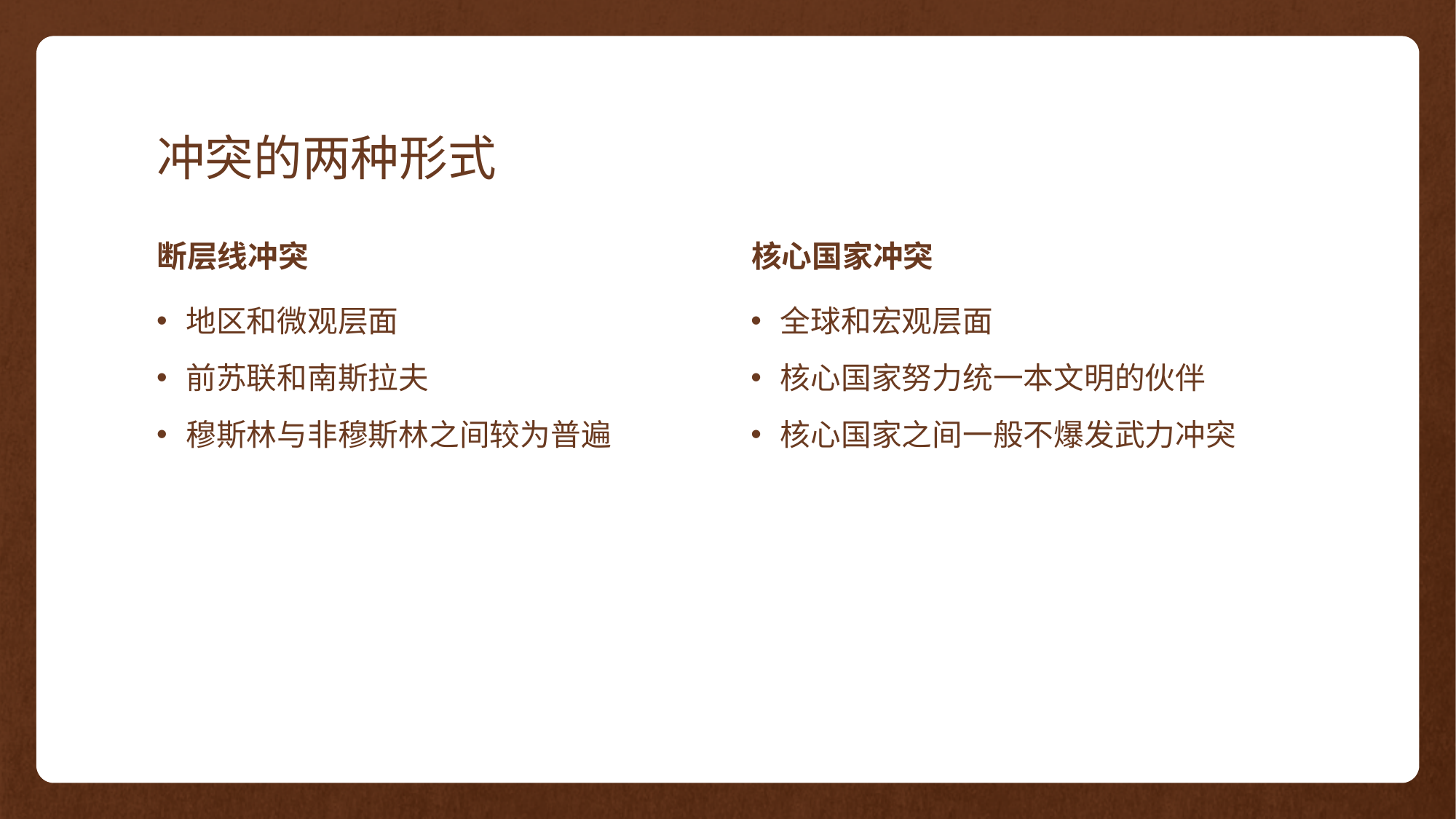

# 冲突的两种形式
断层线冲突
核心国家冲突
地区和微观层面
前苏联和南斯拉夫
穆斯林与非穆斯林之间较为普遍
全球和宏观层面
核心国家努力统一本文明的伙伴
核心国家之间一般不爆发武力冲突